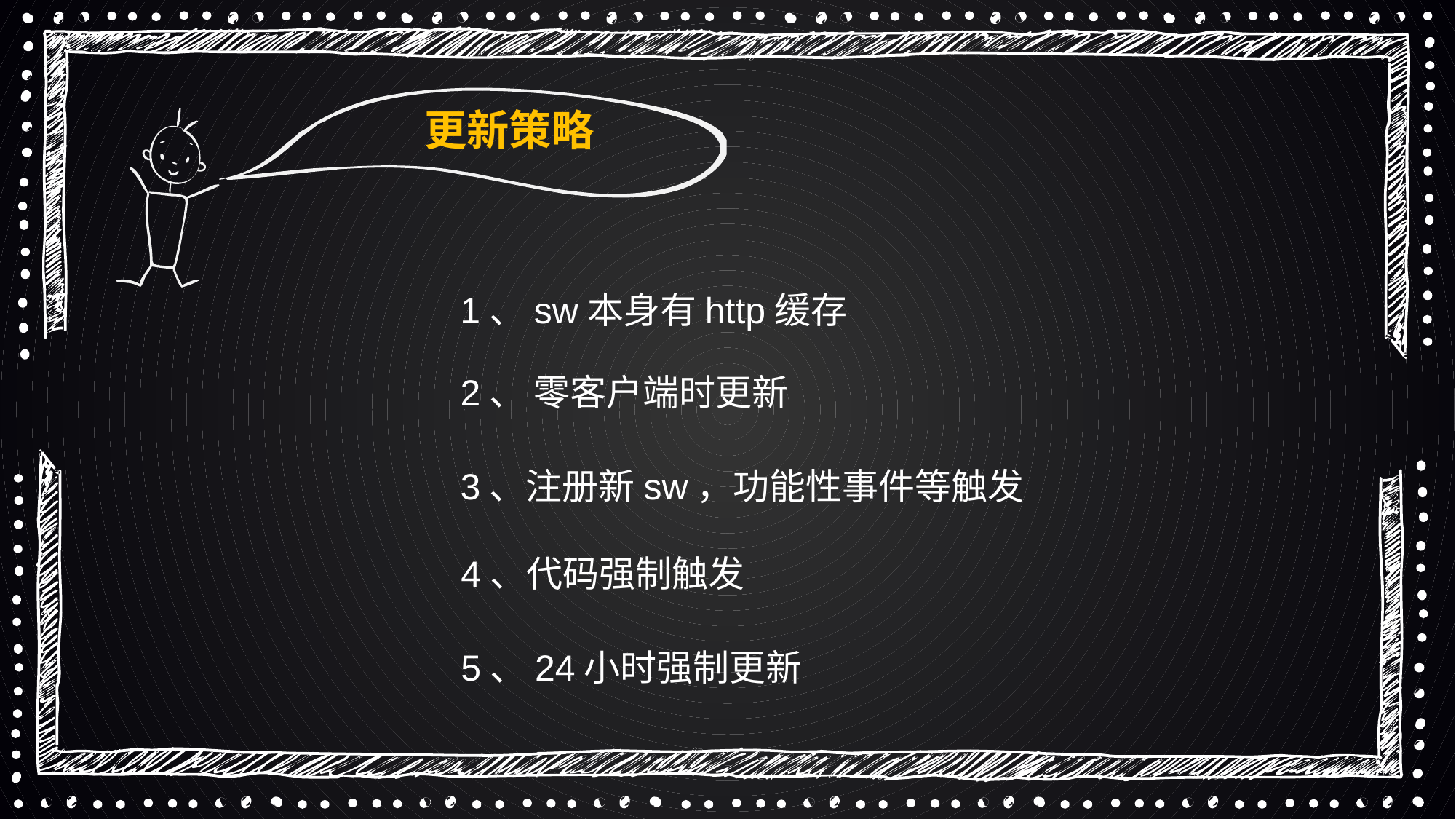

更新策略
 1、sw本身有http缓存
2、 零客户端时更新
3、注册新sw，功能性事件等触发
4、代码强制触发
5、24小时强制更新